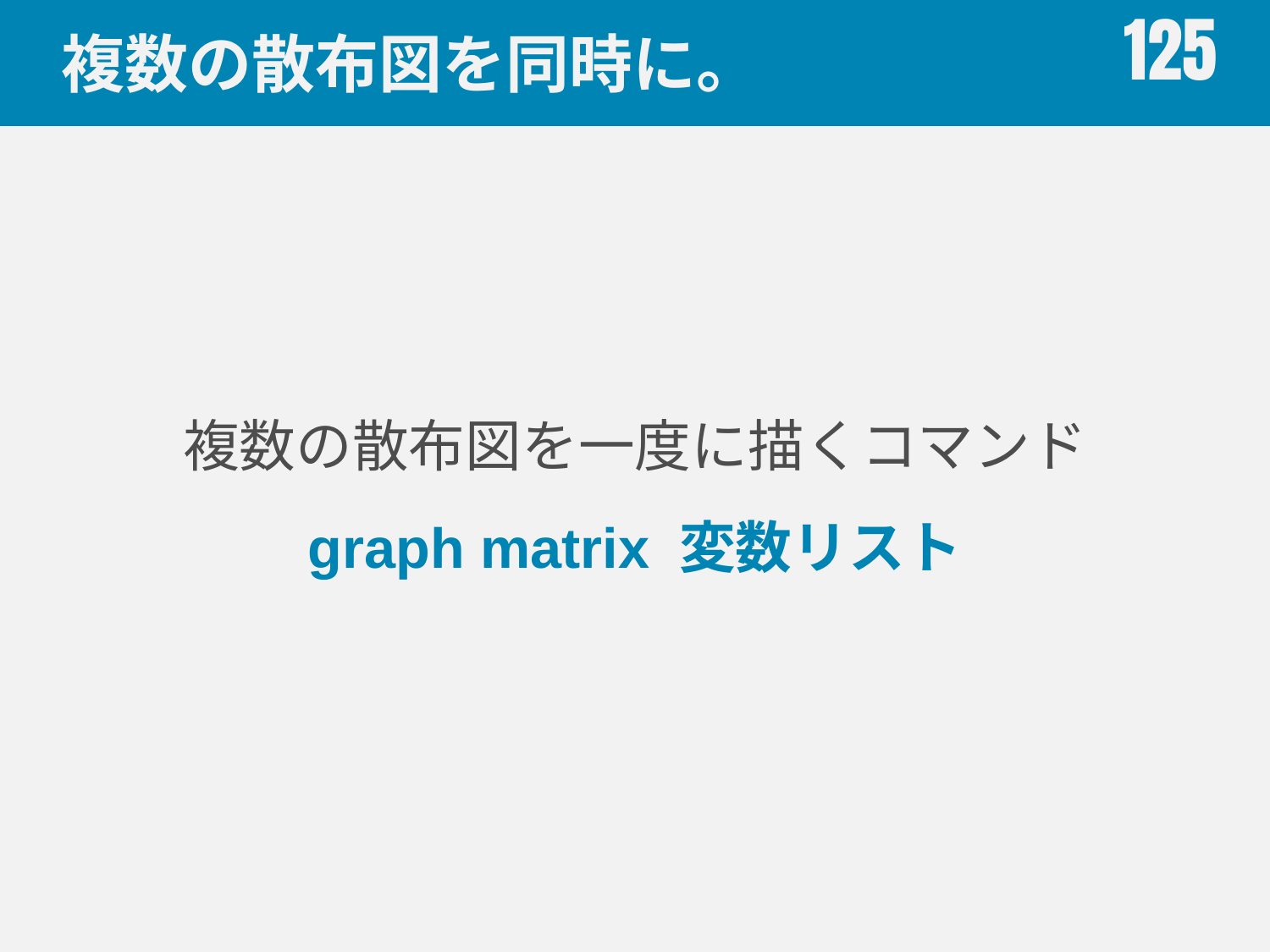

# 複数の散布図を同時に。
 125
複数の散布図を一度に描くコマンド
graph matrix 変数リスト